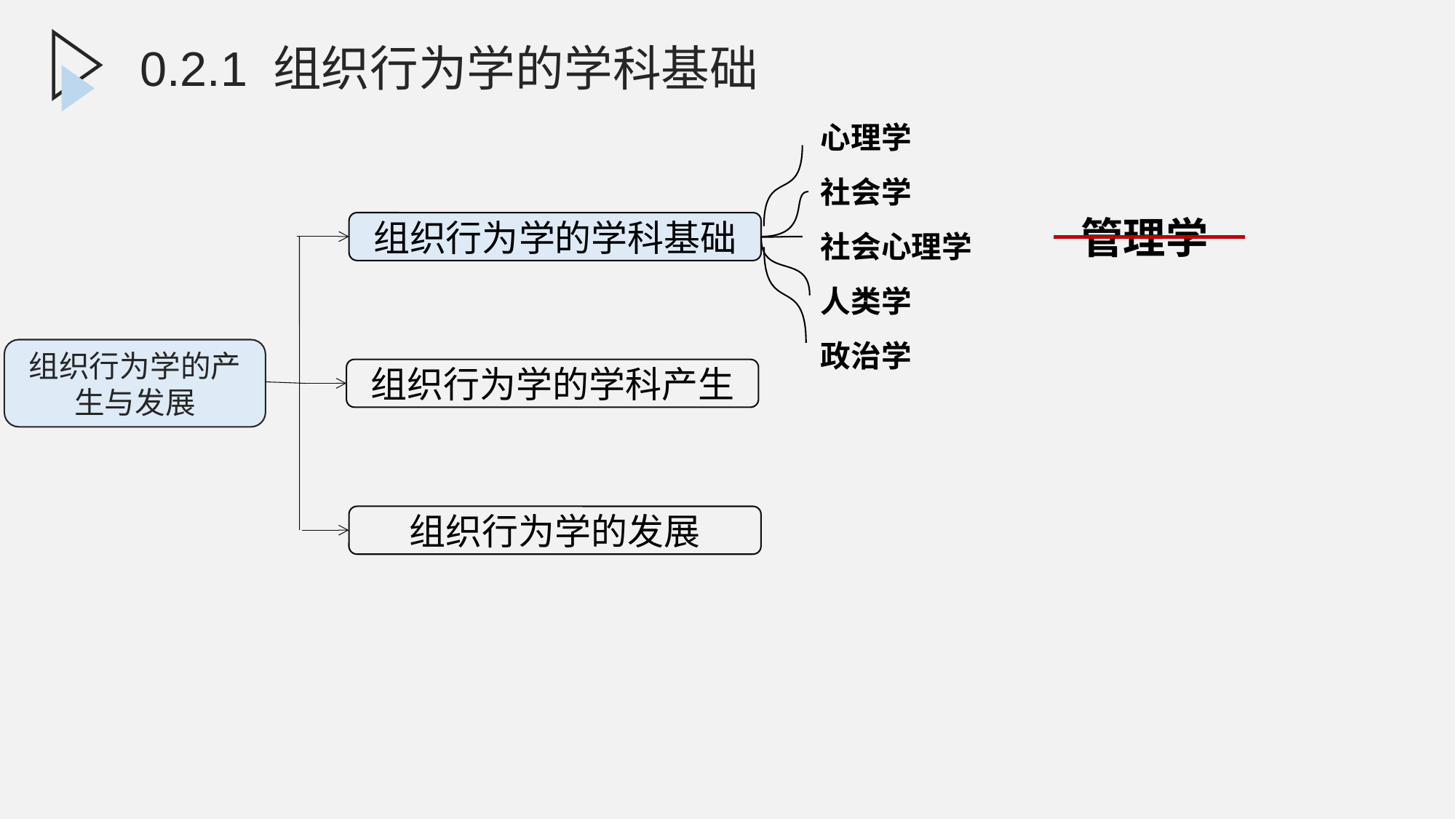

0.2.2.3工业社会心理学
0.2.1 组织行为学的学科基础
心理学
社会学
社会心理学
人类学
政治学
管理学
组织行为学的学科基础
组织行为学的产生与发展
组织行为学的学科产生

组织行为学的发展